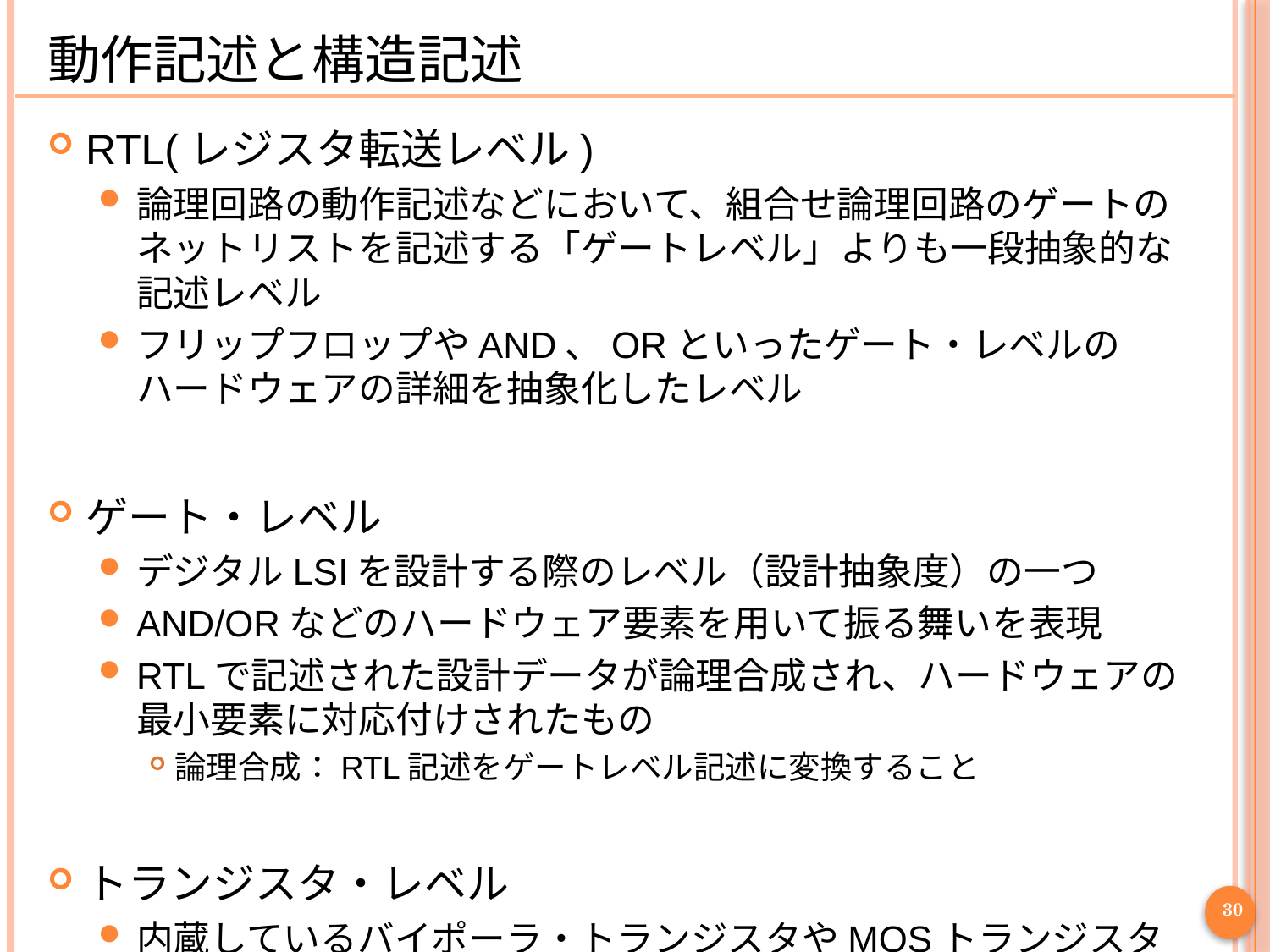

# 動作記述と構造記述
RTL(レジスタ転送レベル)
論理回路の動作記述などにおいて、組合せ論理回路のゲートのネットリストを記述する「ゲートレベル」よりも一段抽象的な記述レベル
フリップフロップやAND、ORといったゲート・レベルのハードウェアの詳細を抽象化したレベル

ゲート・レベル
デジタルLSIを設計する際のレベル（設計抽象度）の一つ
AND/ORなどのハードウェア要素を用いて振る舞いを表現
RTLで記述された設計データが論理合成され、ハードウェアの最小要素に対応付けされたもの
論理合成：RTL記述をゲートレベル記述に変換すること

トランジスタ・レベル
内蔵しているバイポーラ・トランジスタやMOSトランジスタ(FET)単位

30